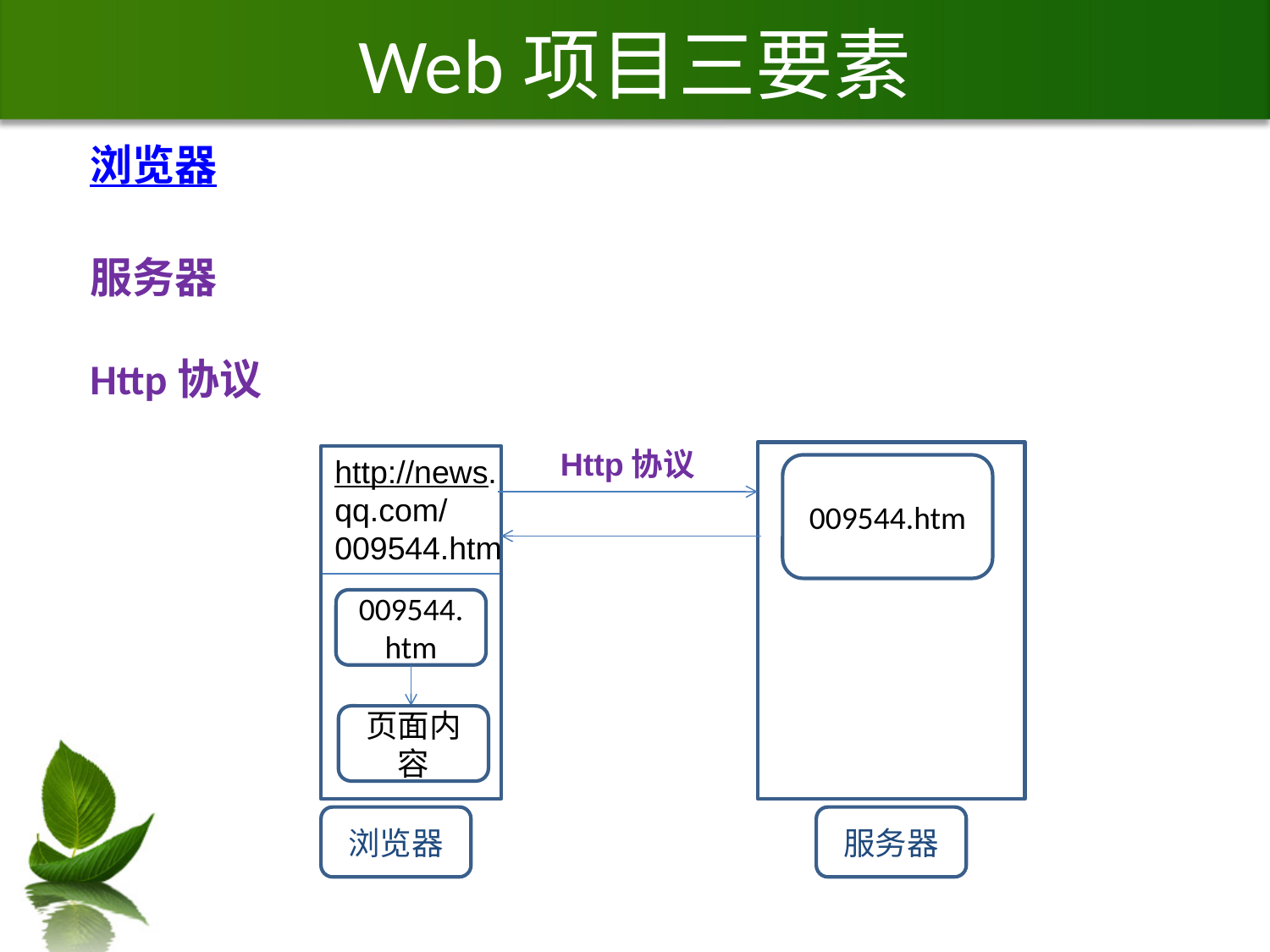

# Web项目三要素
浏览器

服务器

Http协议

Http协议

http://news.
qq.com/
009544.htm
009544.htm
009544.htm
页面内容
浏览器
服务器